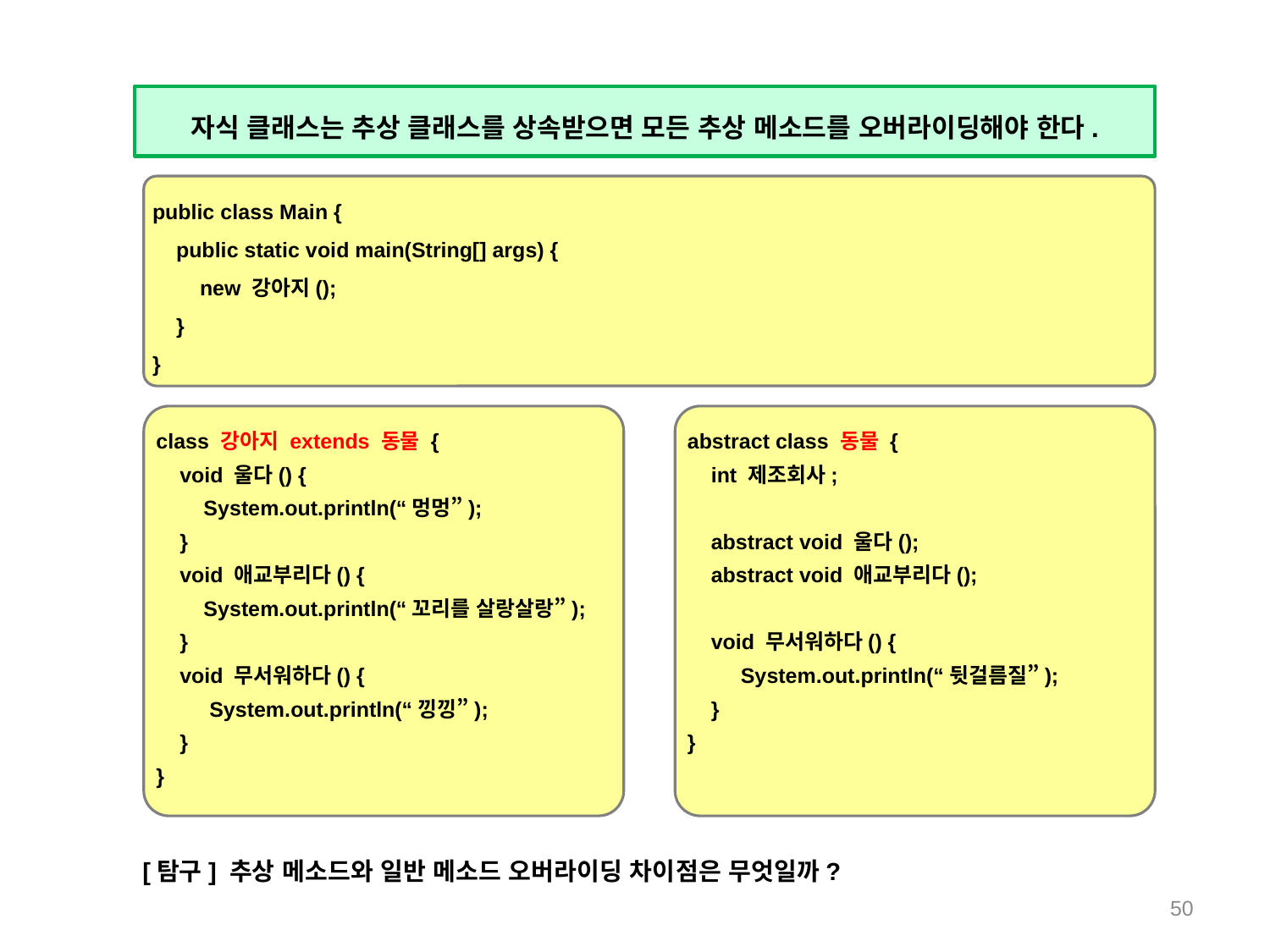

자식 클래스는 추상 클래스를 상속받으면 모든 추상 메소드를 오버라이딩해야 한다.
public class Main {
    public static void main(String[] args) {
        new 강아지();
    }
}
class 강아지 extends 동물 {
    void 울다() {
        System.out.println(“멍멍”);
    }
    void 애교부리다() {
        System.out.println(“꼬리를 살랑살랑”);
    }
    void 무서워하다() {
         System.out.println(“낑낑”);
    }
}
abstract class 동물 {
    int 제조회사;

    abstract void 울다();
    abstract void 애교부리다();

    void 무서워하다() {
         System.out.println(“뒷걸름질”);
    }
}
[탐구] 추상 메소드와 일반 메소드 오버라이딩 차이점은 무엇일까?
50